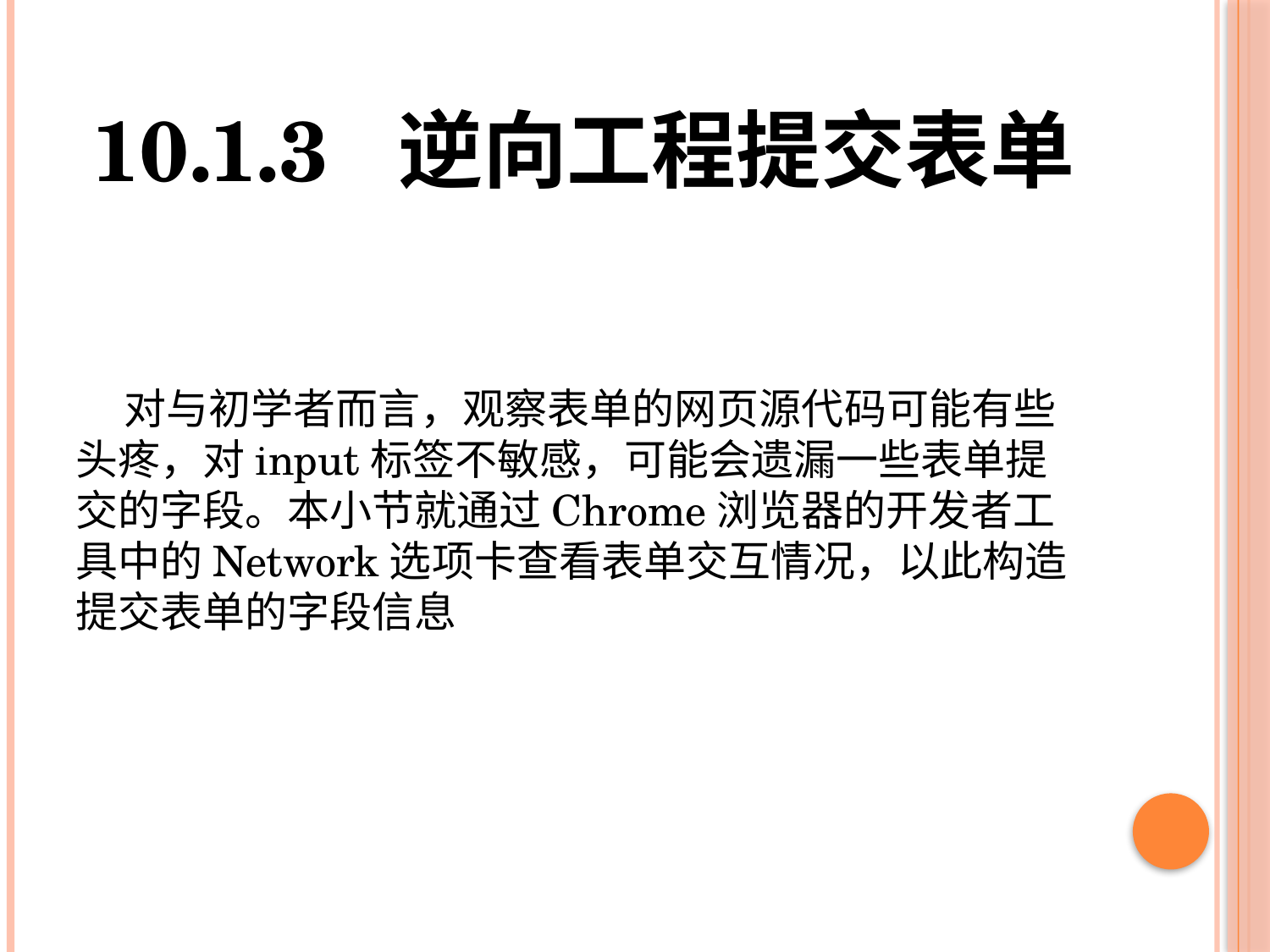

# 10.1.3  逆向工程提交表单
    对与初学者而言，观察表单的网页源代码可能有些头疼，对input标签不敏感，可能会遗漏一些表单提交的字段。本小节就通过Chrome浏览器的开发者工具中的Network选项卡查看表单交互情况，以此构造提交表单的字段信息